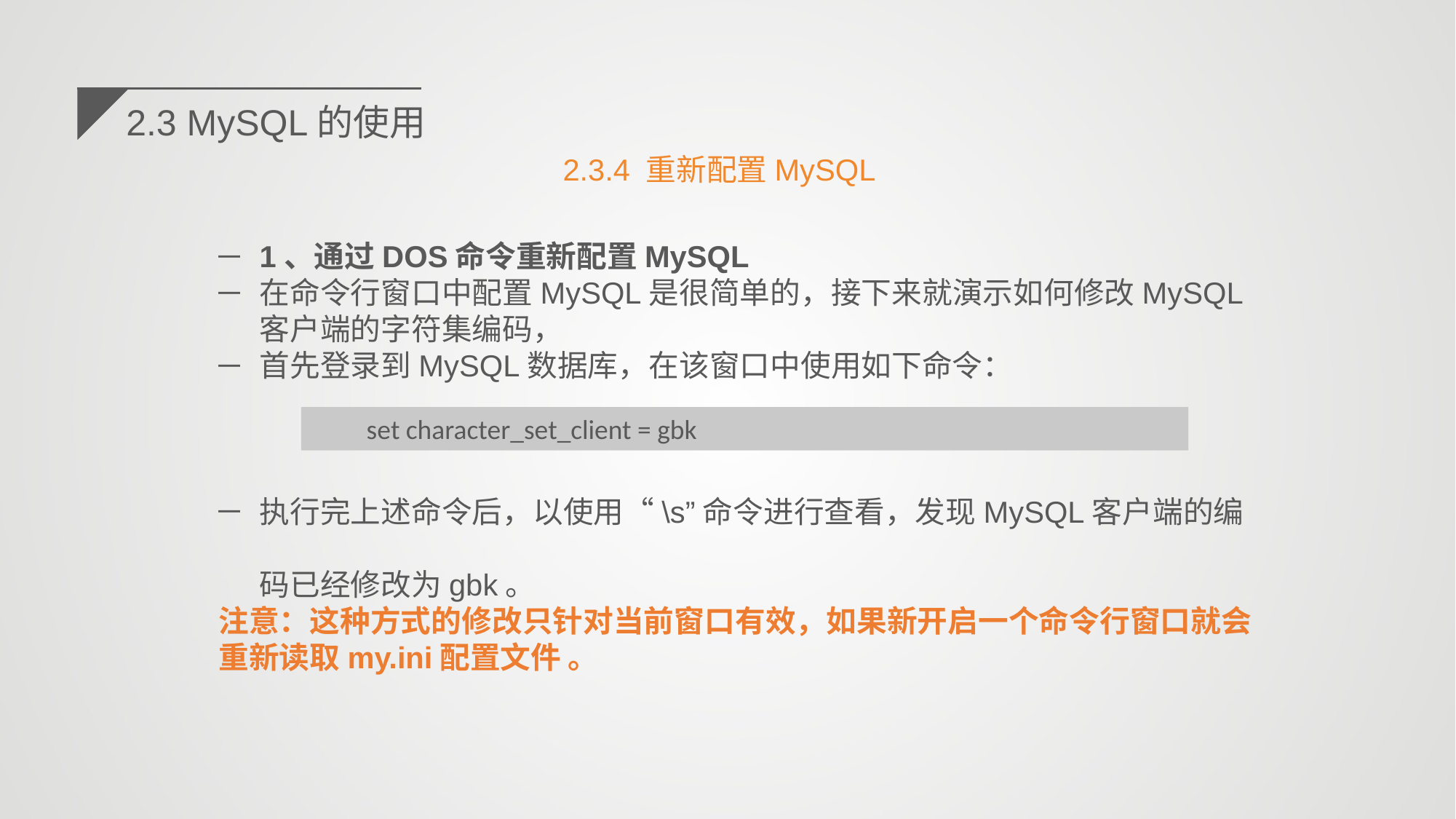

2.3 MySQL的使用

2.3.4 重新配置MySQL
1、通过DOS命令重新配置MySQL
在命令行窗口中配置MySQL是很简单的，接下来就演示如何修改MySQL客户端的字符集编码，
首先登录到MySQL数据库，在该窗口中使用如下命令：

执行完上述命令后，以使用“\s”命令进行查看，发现MySQL客户端的编码已经修改为gbk。
注意：这种方式的修改只针对当前窗口有效，如果新开启一个命令行窗口就会重新读取my.ini配置文件 。

set character_set_client = gbk